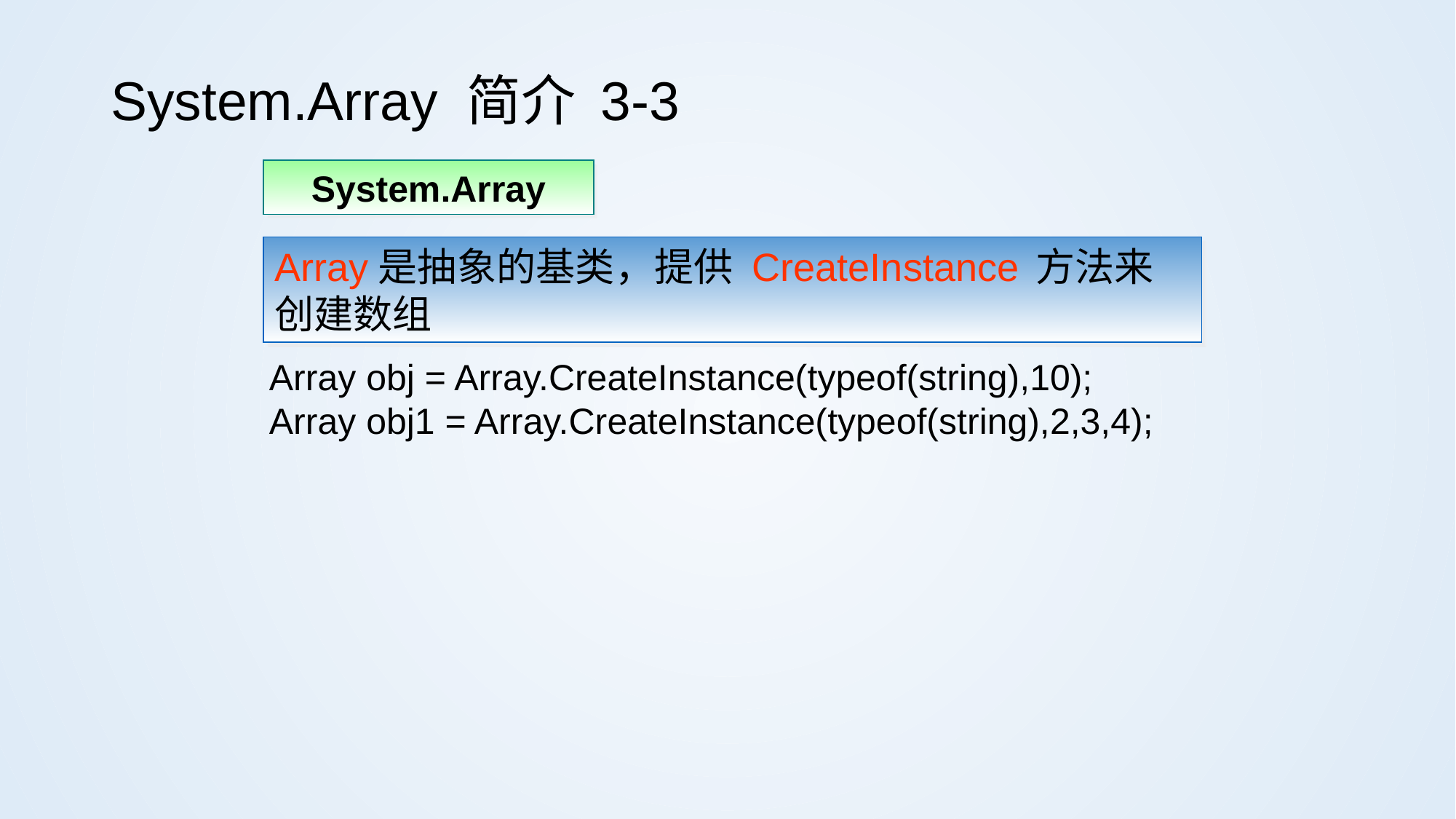

# System.Array 简介 3-3
System.Array
Array是抽象的基类，提供 CreateInstance 方法来创建数组
Array obj = Array.CreateInstance(typeof(string),10);
Array obj1 = Array.CreateInstance(typeof(string),2,3,4);